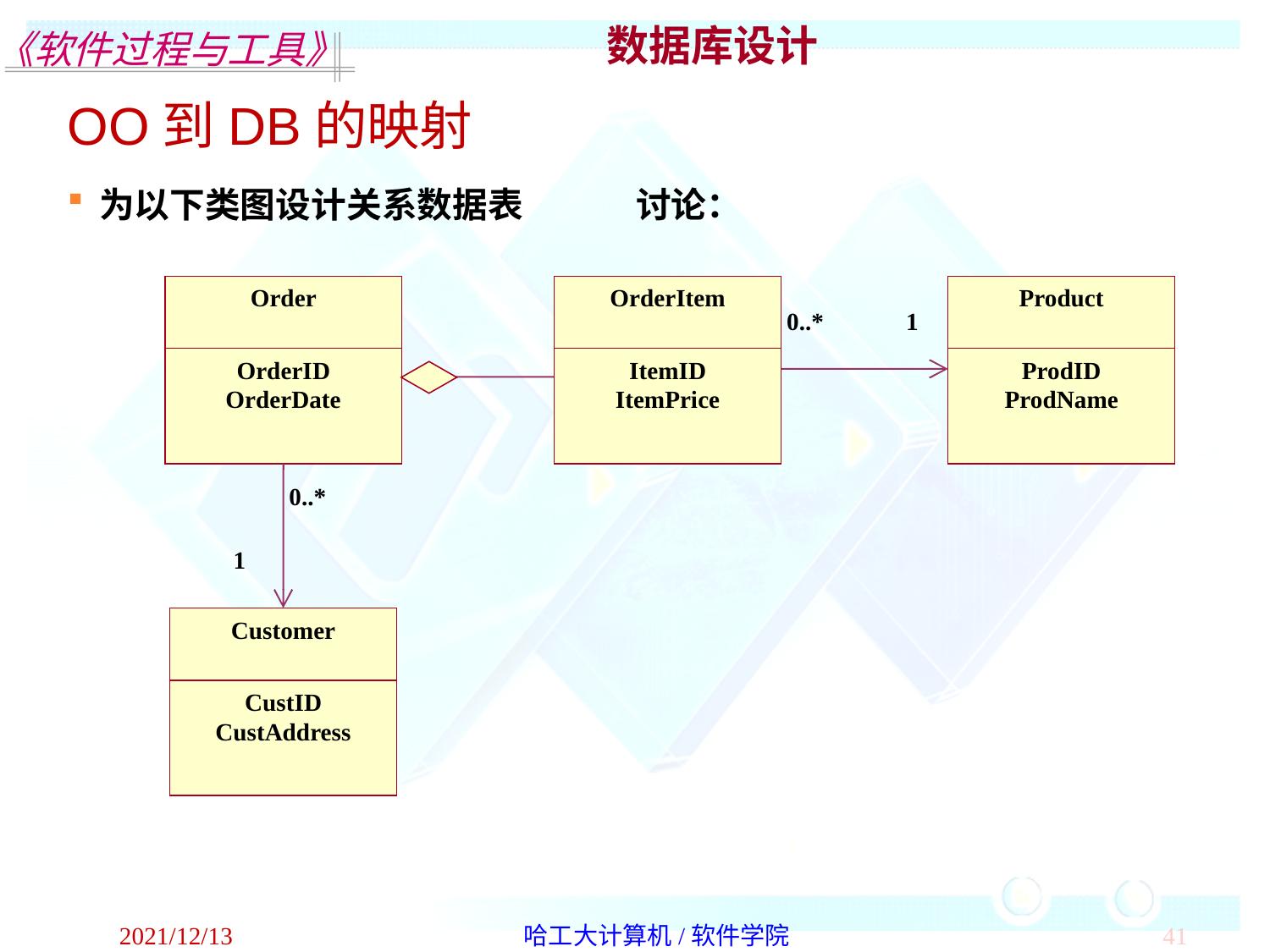

数据库设计
OO到DB的映射
为以下类图设计关系数据表              讨论：

Order
OrderItem
Product
0..*
1
OrderID
OrderDate
ItemID
ItemPrice
ProdID
ProdName

0..*
1
Customer
CustID
CustAddress